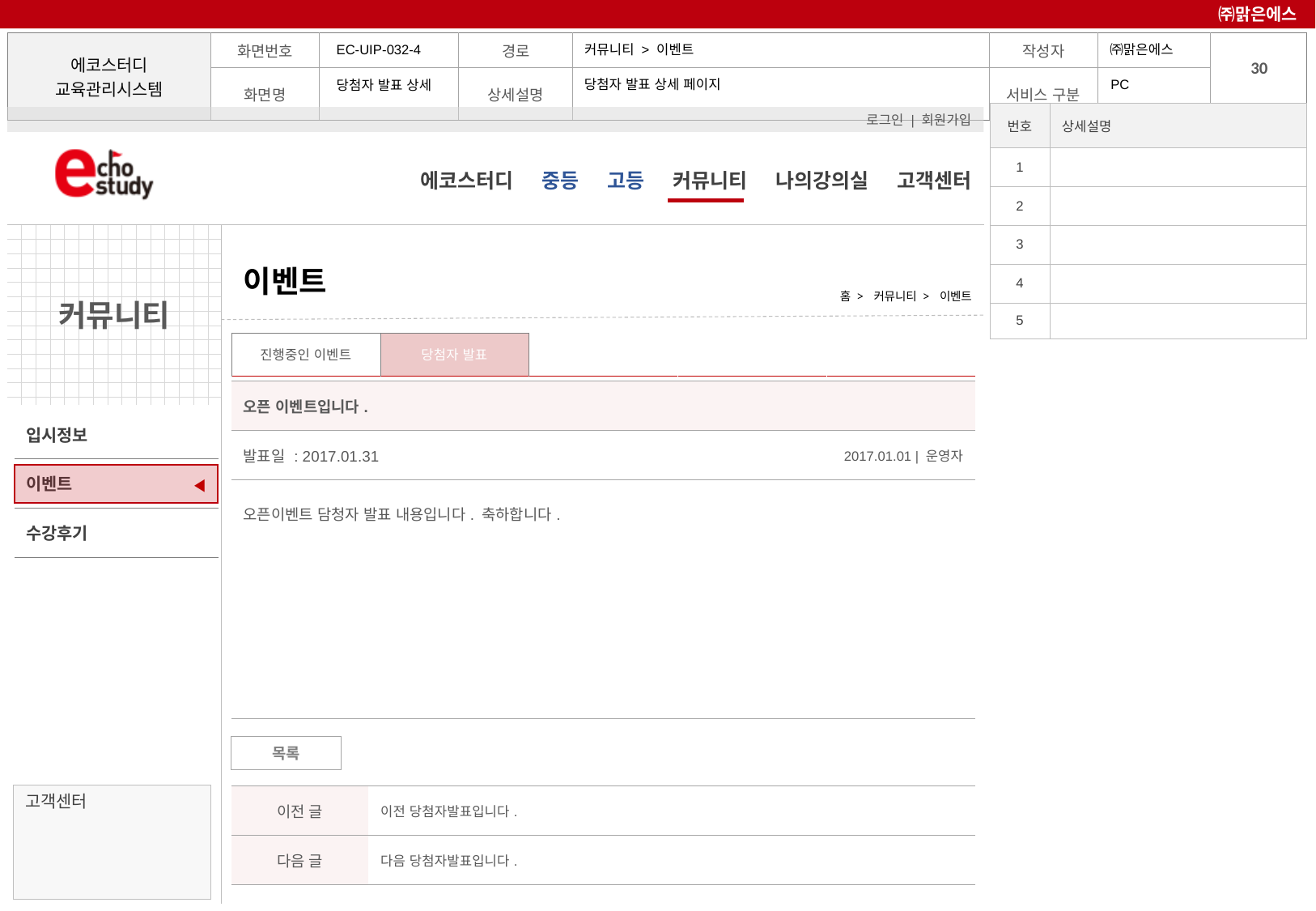

㈜맑은에스
커뮤니티 > 이벤트
EC-UIP-032-4
PC
당첨자 발표 상세 페이지
당첨자 발표 상세
| 번호 | 상세설명 |
| --- | --- |
| 1 |  |
| 2 |  |
| 3 |  |
| 4 |  |
| 5 |  |
# 이벤트
홈 > 커뮤니티 > 이벤트
| 진행중인 이벤트 | 당첨자 발표 |  |  |  |
| --- | --- | --- | --- | --- |
| 오픈 이벤트입니다. |  |
| --- | --- |
| 발표일 : 2017.01.31 | 2017.01.01 | 운영자 |
| 오픈이벤트 담청자 발표 내용입니다. 축하합니다. |  |
◀
목록
| 이전 글 | 이전 당첨자발표입니다. |
| --- | --- |
| 다음 글 | 다음 당첨자발표입니다. |